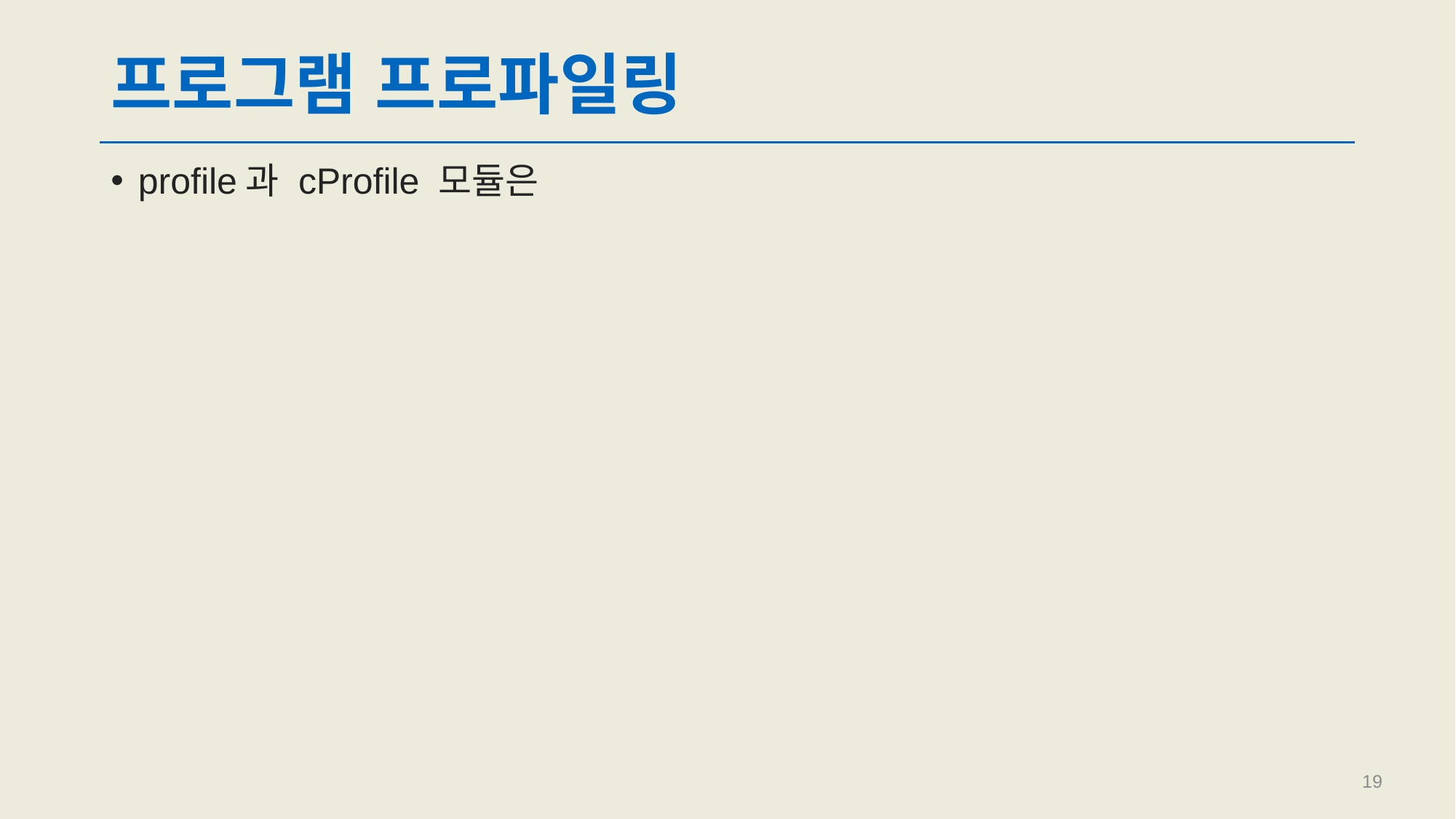

# 프로그램 프로파일링
profile과 cProfile 모듈은
19